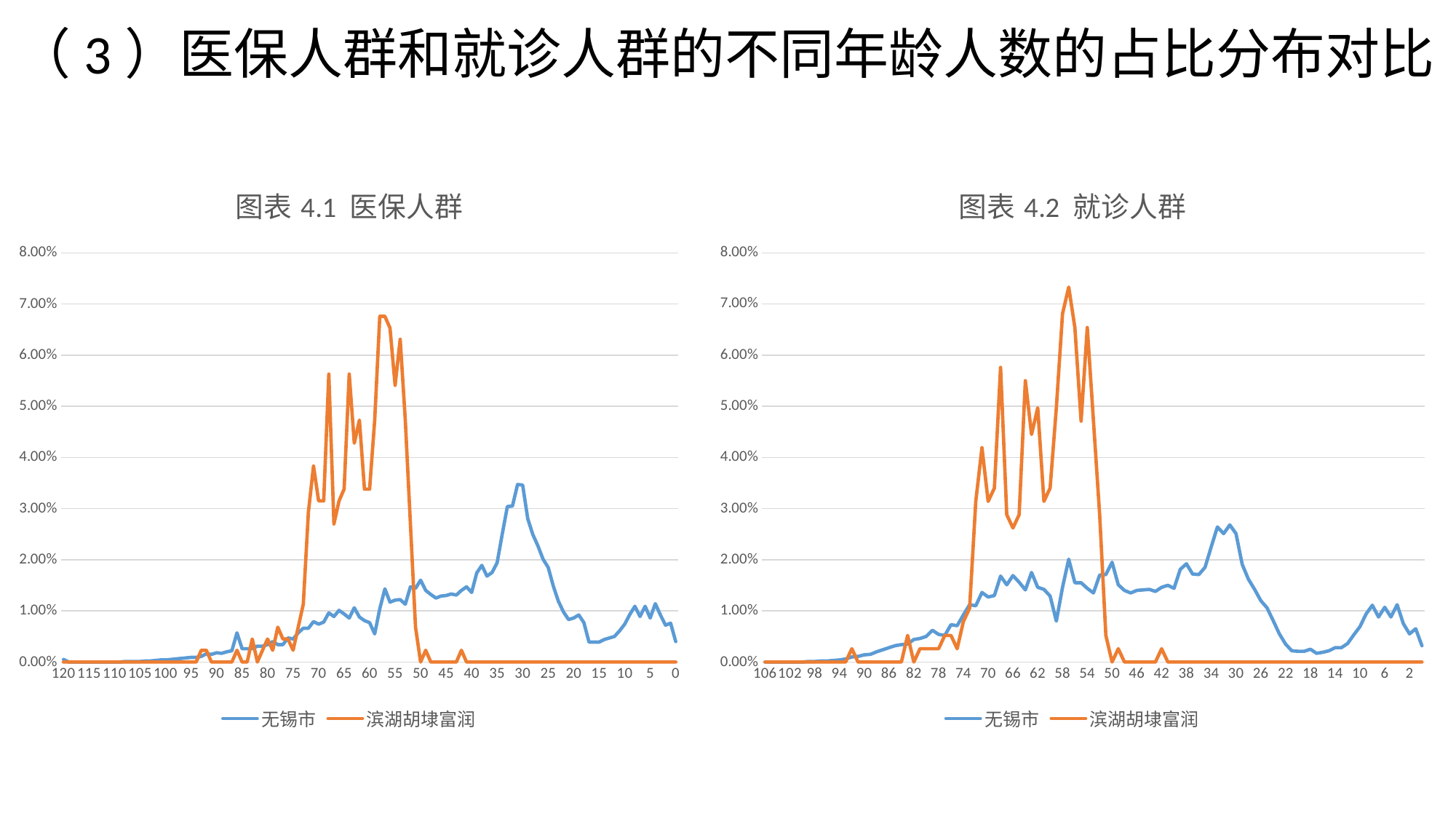

# （3）医保人群和就诊人群的不同年龄人数的占比分布对比

### Chart: 图表4.1 医保人群

| Category | 无锡市 | 滨湖胡埭富润 |
|---|---|---|
| 120 | 0.0005 | 0.0 |
| 119 | 0.0 | 0.0 |
| 118 | 0.0 | 0.0 |
| 117 | 0.0 | 0.0 |
| 116 | 0.0 | 0.0 |
| 115 | 0.0 | 0.0 |
| 114 | 0.0 | 0.0 |
| 113 | 0.0 | 0.0 |
| 112 | 0.0 | 0.0 |
| 111 | 0.0 | 0.0 |
| 110 | 0.0 | 0.0 |
| 109 | 0.0 | 0.0 |
| 108 | 0.0001 | 0.0 |
| 107 | 0.0001 | 0.0 |
| 106 | 0.0001 | 0.0 |
| 105 | 0.0001 | 0.0 |
| 104 | 0.0002 | 0.0 |
| 103 | 0.0002 | 0.0 |
| 102 | 0.0003 | 0.0 |
| 101 | 0.0004 | 0.0 |
| 100 | 0.0004 | 0.0 |
| 99 | 0.0005 | 0.0 |
| 98 | 0.0006 | 0.0 |
| 97 | 0.0007 | 0.0 |
| 96 | 0.0008 | 0.0 |
| 95 | 0.0009 | 0.0 |
| 94 | 0.0009 | 0.0 |
| 93 | 0.0011 | 0.0023 |
| 92 | 0.0016 | 0.0023 |
| 91 | 0.0015 | 0.0 |
| 90 | 0.0018 | 0.0 |
| 89 | 0.0017 | 0.0 |
| 88 | 0.002 | 0.0 |
| 87 | 0.0022 | 0.0 |
| 86 | 0.0057 | 0.0023 |
| 85 | 0.0026 | 0.0 |
| 84 | 0.0026 | 0.0 |
| 83 | 0.0026 | 0.0045 |
| 82 | 0.0031 | 0.0 |
| 81 | 0.0031 | 0.0023 |
| 80 | 0.0034 | 0.0045 |
| 79 | 0.004 | 0.0023 |
| 78 | 0.0034 | 0.0068 |
| 77 | 0.0034 | 0.0045 |
| 76 | 0.0047 | 0.0045 |
| 75 | 0.0045 | 0.0023 |
| 74 | 0.0057 | 0.0068 |
| 73 | 0.0066 | 0.0113 |
| 72 | 0.0066 | 0.0293 |
| 71 | 0.0079 | 0.0383 |
| 70 | 0.0074 | 0.0315 |
| 69 | 0.0078 | 0.0315 |
| 68 | 0.0096 | 0.0563 |
| 67 | 0.0089 | 0.027 |
| 66 | 0.0101 | 0.0315 |
| 65 | 0.0094 | 0.0338 |
| 64 | 0.0086 | 0.0563 |
| 63 | 0.0106 | 0.0428 |
| 62 | 0.0088 | 0.0473 |
| 61 | 0.0081 | 0.0338 |
| 60 | 0.0077 | 0.0338 |
| 59 | 0.0055 | 0.0473 |
| 58 | 0.0104 | 0.0676 |
| 57 | 0.0143 | 0.0676 |
| 56 | 0.0117 | 0.0653 |
| 55 | 0.0121 | 0.0541 |
| 54 | 0.0122 | 0.0631 |
| 53 | 0.0113 | 0.0473 |
| 52 | 0.0147 | 0.027 |
| 51 | 0.0144 | 0.0068 |
| 50 | 0.016 | 0.0 |
| 49 | 0.014 | 0.0023 |
| 48 | 0.0132 | 0.0 |
| 47 | 0.0125 | 0.0 |
| 46 | 0.0129 | 0.0 |
| 45 | 0.013 | 0.0 |
| 44 | 0.0133 | 0.0 |
| 43 | 0.0131 | 0.0 |
| 42 | 0.014 | 0.0023 |
| 41 | 0.0147 | 0.0 |
| 40 | 0.0136 | 0.0 |
| 39 | 0.0174 | 0.0 |
| 38 | 0.0189 | 0.0 |
| 37 | 0.0168 | 0.0 |
| 36 | 0.0175 | 0.0 |
| 35 | 0.0194 | 0.0 |
| 34 | 0.025 | 0.0 |
| 33 | 0.0304 | 0.0 |
| 32 | 0.0305 | 0.0 |
| 31 | 0.0347 | 0.0 |
| 30 | 0.0346 | 0.0 |
| 29 | 0.028 | 0.0 |
| 28 | 0.0249 | 0.0 |
| 27 | 0.0227 | 0.0 |
| 26 | 0.0201 | 0.0 |
| 25 | 0.0185 | 0.0 |
| 24 | 0.0149 | 0.0 |
| 23 | 0.0119 | 0.0 |
| 22 | 0.0098 | 0.0 |
| 21 | 0.0083 | 0.0 |
| 20 | 0.0086 | 0.0 |
| 19 | 0.0092 | 0.0 |
| 18 | 0.0077 | 0.0 |
| 17 | 0.0039 | 0.0 |
| 16 | 0.0039 | 0.0 |
| 15 | 0.0039 | 0.0 |
| 14 | 0.0044 | 0.0 |
| 13 | 0.0047 | 0.0 |
| 12 | 0.005 | 0.0 |
| 11 | 0.0061 | 0.0 |
| 10 | 0.0074 | 0.0 |
| 9 | 0.0093 | 0.0 |
| 8 | 0.0109 | 0.0 |
| 7 | 0.0089 | 0.0 |
| 6 | 0.0109 | 0.0 |
| 5 | 0.0086 | 0.0 |
| 4 | 0.0114 | 0.0 |
| 3 | 0.0092 | 0.0 |
| 2 | 0.0072 | 0.0 |
| 1 | 0.0076 | 0.0 |
| 0 | 0.004 | 0.0 |

### Chart: 图表4.2 就诊人群

| Category | 无锡市 | 滨湖胡埭富润 |
|---|---|---|
| 106 | 0.0 | 0.0 |
| 105 | 0.0 | 0.0 |
| 104 | 0.0 | 0.0 |
| 103 | 0.0 | 0.0 |
| 102 | 0.0 | 0.0 |
| 101 | 0.0 | 0.0 |
| 100 | 0.0 | 0.0 |
| 99 | 0.0001 | 0.0 |
| 98 | 0.0001 | 0.0 |
| 97 | 0.0002 | 0.0 |
| 96 | 0.0002 | 0.0 |
| 95 | 0.0003 | 0.0 |
| 94 | 0.0004 | 0.0 |
| 93 | 0.0006 | 0.0 |
| 92 | 0.001 | 0.0026 |
| 91 | 0.0011 | 0.0 |
| 90 | 0.0014 | 0.0 |
| 89 | 0.0015 | 0.0 |
| 88 | 0.002 | 0.0 |
| 87 | 0.0024 | 0.0 |
| 86 | 0.0028 | 0.0 |
| 85 | 0.0032 | 0.0 |
| 84 | 0.0034 | 0.0 |
| 83 | 0.0035 | 0.0052 |
| 82 | 0.0044 | 0.0 |
| 81 | 0.0046 | 0.0026 |
| 80 | 0.005 | 0.0026 |
| 79 | 0.0062 | 0.0026 |
| 78 | 0.0054 | 0.0026 |
| 77 | 0.0052 | 0.0052 |
| 76 | 0.0073 | 0.0052 |
| 75 | 0.0071 | 0.0026 |
| 74 | 0.0092 | 0.0079 |
| 73 | 0.0112 | 0.0105 |
| 72 | 0.011 | 0.0314 |
| 71 | 0.0136 | 0.0419 |
| 70 | 0.0127 | 0.0314 |
| 69 | 0.013 | 0.034 |
| 68 | 0.0168 | 0.0576 |
| 67 | 0.0151 | 0.0288 |
| 66 | 0.0169 | 0.0262 |
| 65 | 0.0156 | 0.0288 |
| 64 | 0.0141 | 0.055 |
| 63 | 0.0175 | 0.0445 |
| 62 | 0.0146 | 0.0497 |
| 61 | 0.0142 | 0.0314 |
| 60 | 0.0129 | 0.034 |
| 59 | 0.008 | 0.0497 |
| 58 | 0.0146 | 0.0681 |
| 57 | 0.0201 | 0.0733 |
| 56 | 0.0155 | 0.0654 |
| 55 | 0.0155 | 0.0471 |
| 54 | 0.0144 | 0.0654 |
| 53 | 0.0135 | 0.0471 |
| 52 | 0.017 | 0.0288 |
| 51 | 0.0171 | 0.0052 |
| 50 | 0.0195 | 0.0 |
| 49 | 0.0151 | 0.0026 |
| 48 | 0.014 | 0.0 |
| 47 | 0.0135 | 0.0 |
| 46 | 0.014 | 0.0 |
| 45 | 0.0141 | 0.0 |
| 44 | 0.0142 | 0.0 |
| 43 | 0.0138 | 0.0 |
| 42 | 0.0146 | 0.0026 |
| 41 | 0.015 | 0.0 |
| 40 | 0.0144 | 0.0 |
| 39 | 0.0181 | 0.0 |
| 38 | 0.0192 | 0.0 |
| 37 | 0.0172 | 0.0 |
| 36 | 0.0171 | 0.0 |
| 35 | 0.0185 | 0.0 |
| 34 | 0.0225 | 0.0 |
| 33 | 0.0264 | 0.0 |
| 32 | 0.0251 | 0.0 |
| 31 | 0.0268 | 0.0 |
| 30 | 0.0251 | 0.0 |
| 29 | 0.0191 | 0.0 |
| 28 | 0.0162 | 0.0 |
| 27 | 0.0142 | 0.0 |
| 26 | 0.012 | 0.0 |
| 25 | 0.0106 | 0.0 |
| 24 | 0.0081 | 0.0 |
| 23 | 0.0055 | 0.0 |
| 22 | 0.0035 | 0.0 |
| 21 | 0.0022 | 0.0 |
| 20 | 0.0021 | 0.0 |
| 19 | 0.0021 | 0.0 |
| 18 | 0.0025 | 0.0 |
| 17 | 0.0017 | 0.0 |
| 16 | 0.0019 | 0.0 |
| 15 | 0.0022 | 0.0 |
| 14 | 0.0028 | 0.0 |
| 13 | 0.0028 | 0.0 |
| 12 | 0.0036 | 0.0 |
| 11 | 0.0053 | 0.0 |
| 10 | 0.0069 | 0.0 |
| 9 | 0.0094 | 0.0 |
| 8 | 0.0111 | 0.0 |
| 7 | 0.0088 | 0.0 |
| 6 | 0.0107 | 0.0 |
| 5 | 0.0088 | 0.0 |
| 4 | 0.0112 | 0.0 |
| 3 | 0.0075 | 0.0 |
| 2 | 0.0055 | 0.0 |
| 1 | 0.0065 | 0.0 |
| 0 | 0.0032 | 0.0 |